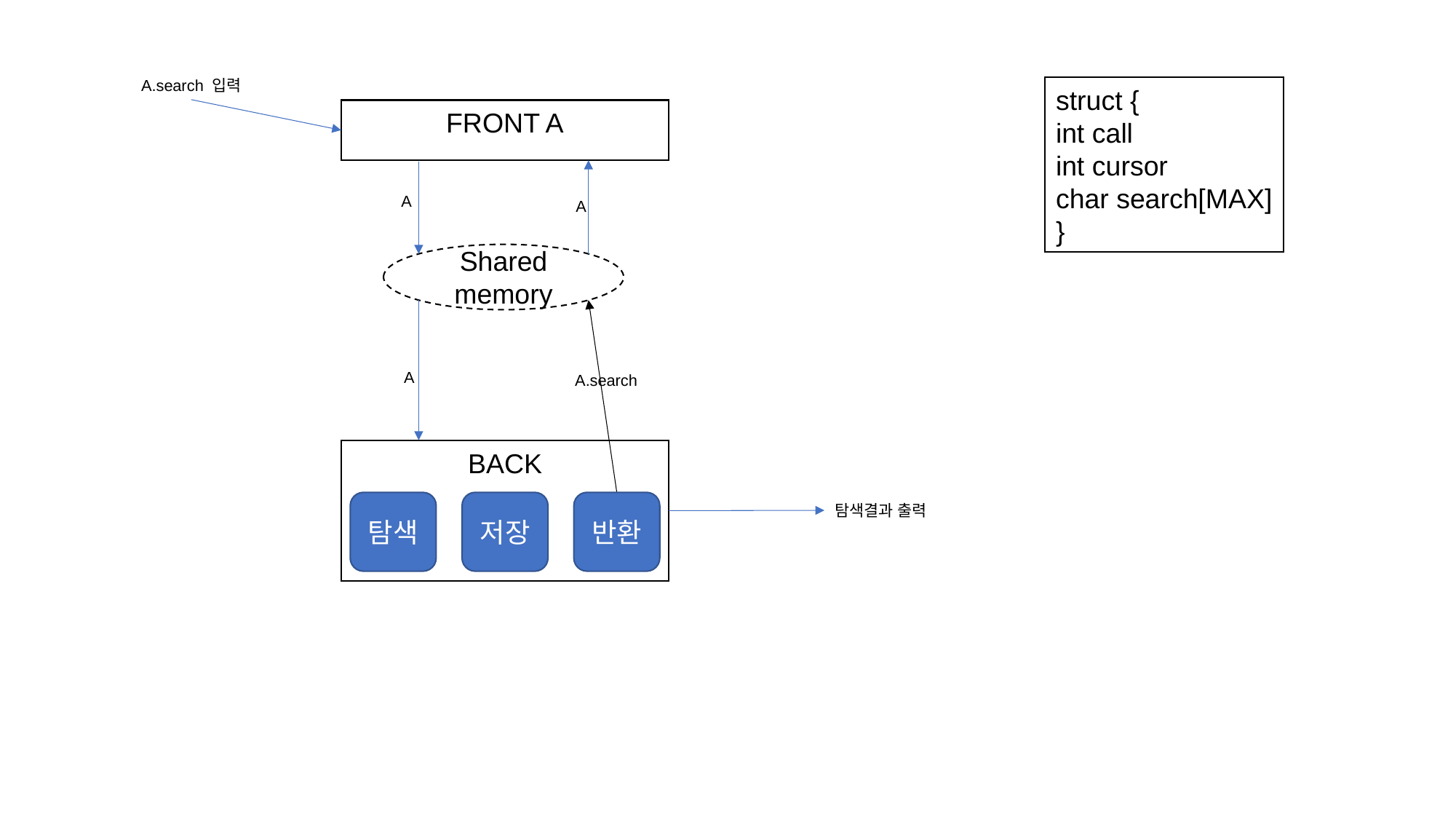

A.search 입력
struct {
int call
int cursor
char search[MAX]
}
FRONT A
A
A
Shared memory
A
A.search
BACK
반환
탐색
저장
탐색결과 출력